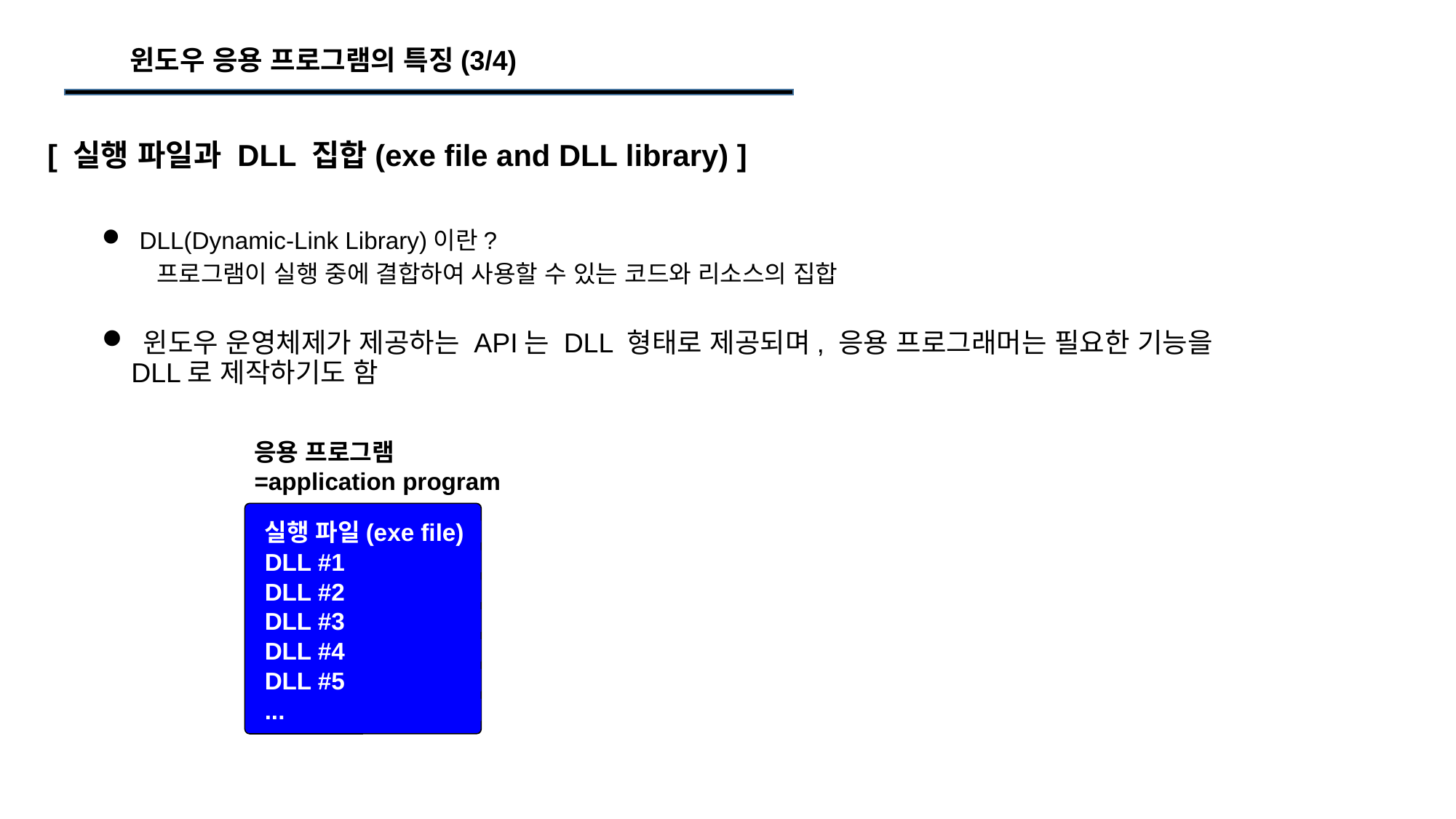

윈도우 응용 프로그램의 특징(3/4)

[ 실행 파일과 DLL 집합(exe file and DLL library) ]

  DLL(Dynamic-Link Library)이란?
프로그램이 실행 중에 결합하여 사용할 수 있는 코드와 리소스의 집합

 윈도우 운영체제가 제공하는 API는 DLL 형태로 제공되며, 응용 프로그래머는 필요한 기능을
   DLL로 제작하기도 함
응용 프로그램
=application program

실행 파일(exe file)
DLL #1
DLL #2
DLL #3
DLL #4
DLL #5
...